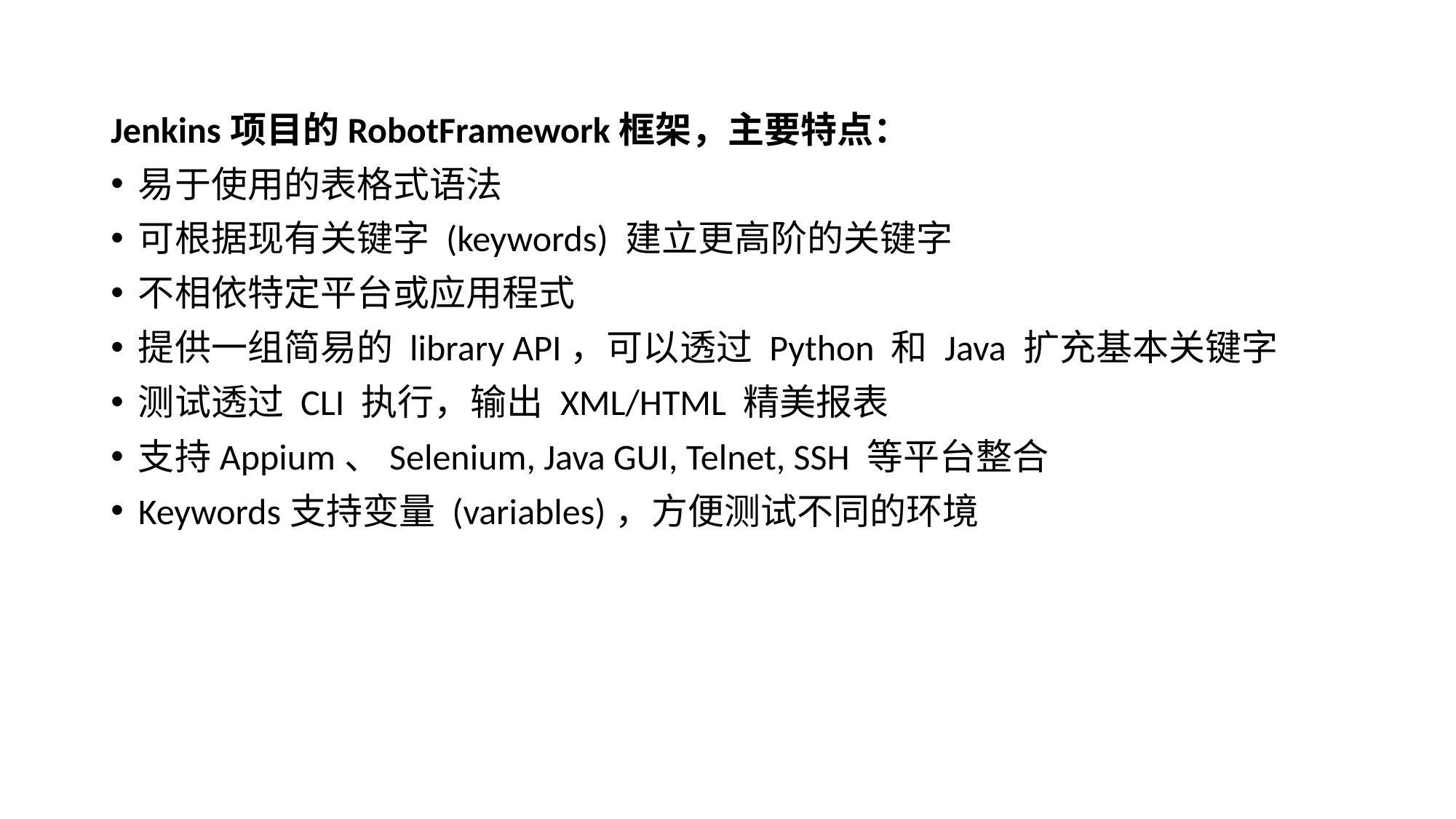

Jenkins项目的RobotFramework框架，主要特点：
易于使用的表格式语法
可根据现有关键字 (keywords) 建立更高阶的关键字
不相依特定平台或应用程式
提供一组简易的 library API，可以透过 Python 和 Java 扩充基本关键字
测试透过 CLI 执行，输出 XML/HTML 精美报表
支持Appium、Selenium, Java GUI, Telnet, SSH 等平台整合
Keywords支持变量 (variables)，方便测试不同的环境